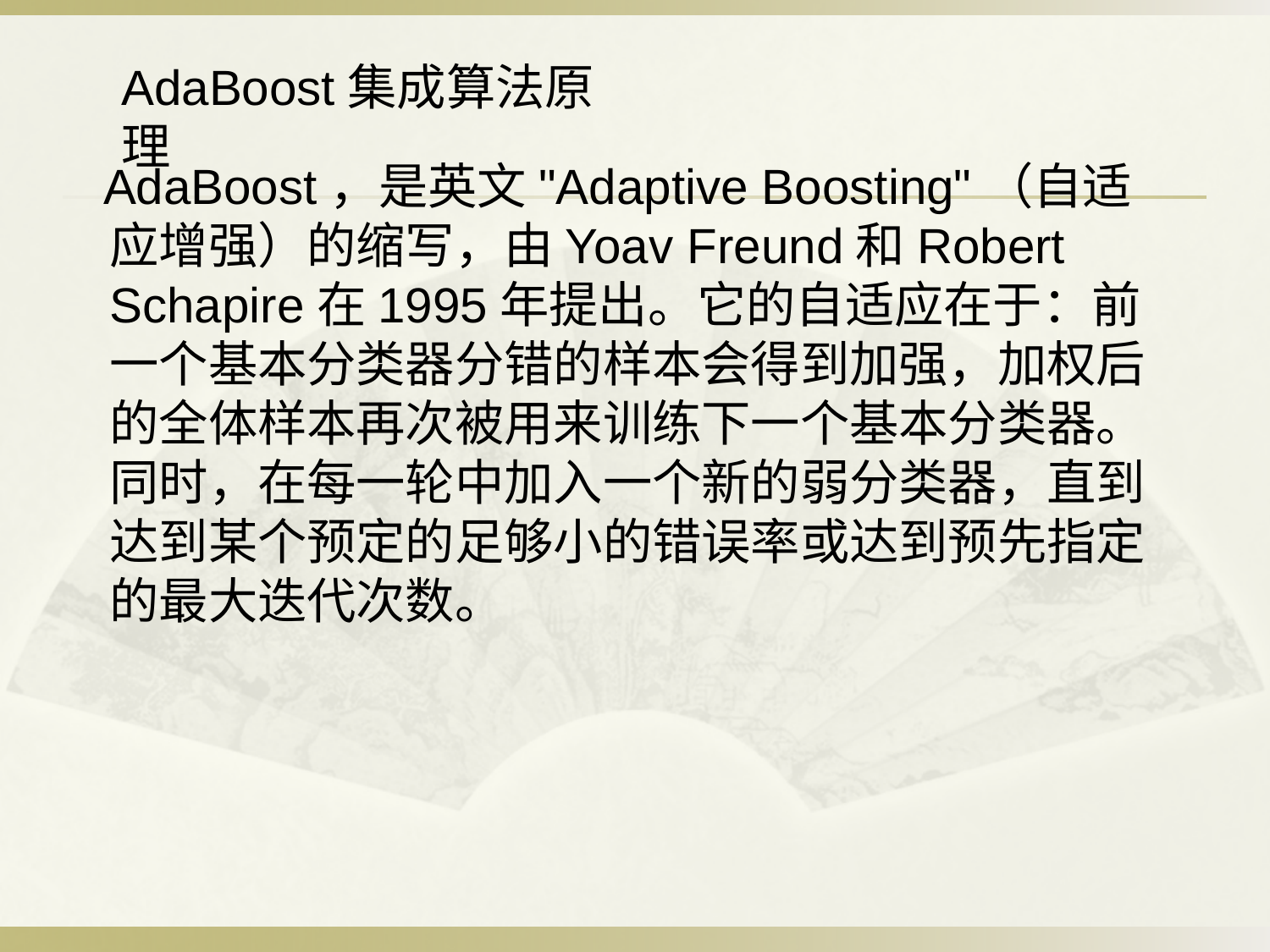

AdaBoost集成算法原理
   AdaBoost，是英文"Adaptive Boosting"（自适应增强）的缩写，由Yoav Freund和Robert Schapire在1995年提出。它的自适应在于：前一个基本分类器分错的样本会得到加强，加权后的全体样本再次被用来训练下一个基本分类器。同时，在每一轮中加入一个新的弱分类器，直到达到某个预定的足够小的错误率或达到预先指定的最大迭代次数。